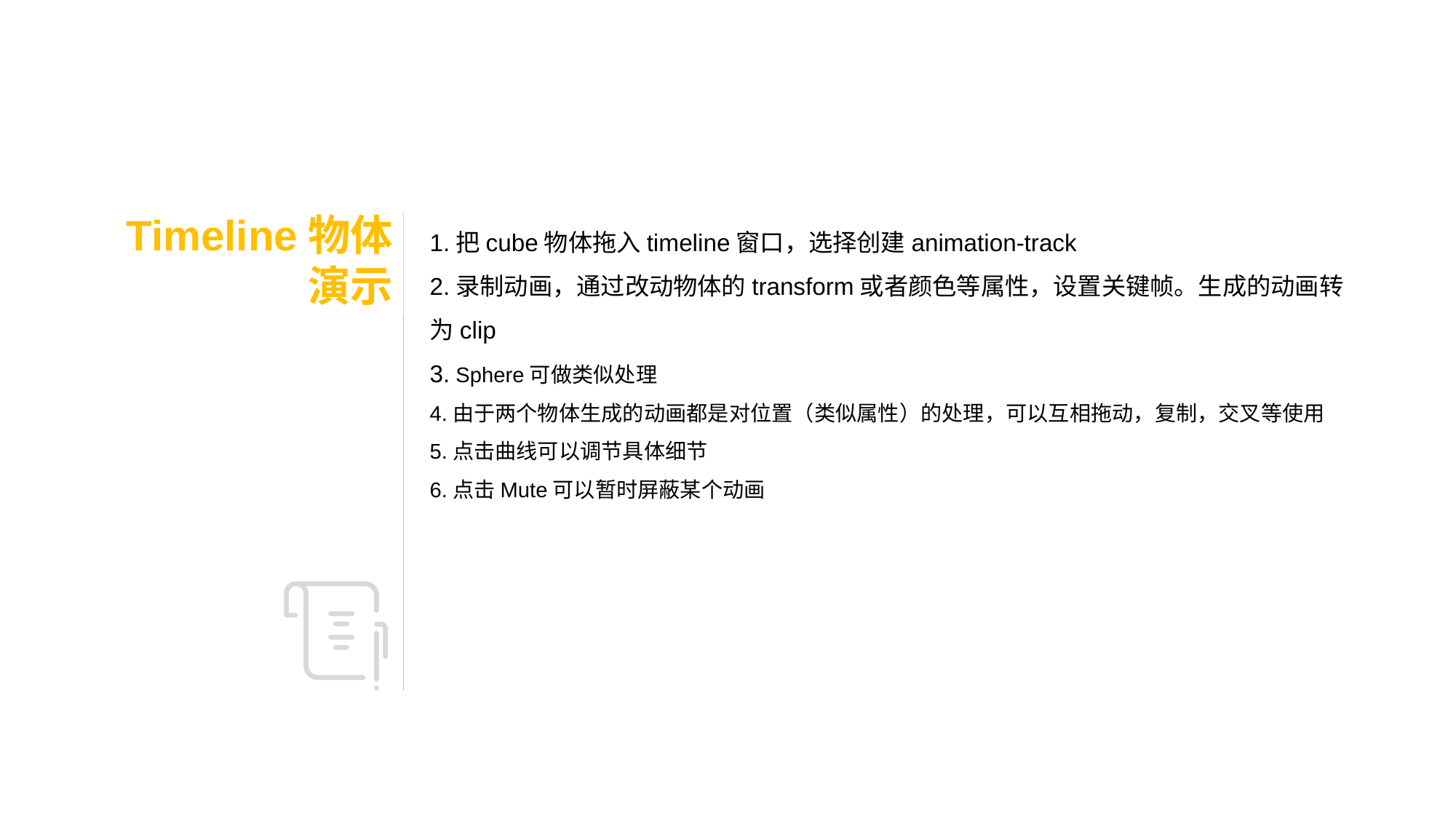

Timeline物体演示
1.把cube物体拖入timeline窗口，选择创建animation-track
2.录制动画，通过改动物体的transform或者颜色等属性，设置关键帧。生成的动画转为clip
3. Sphere可做类似处理
4.由于两个物体生成的动画都是对位置（类似属性）的处理，可以互相拖动，复制，交叉等使用
5.点击曲线可以调节具体细节
6.点击Mute可以暂时屏蔽某个动画